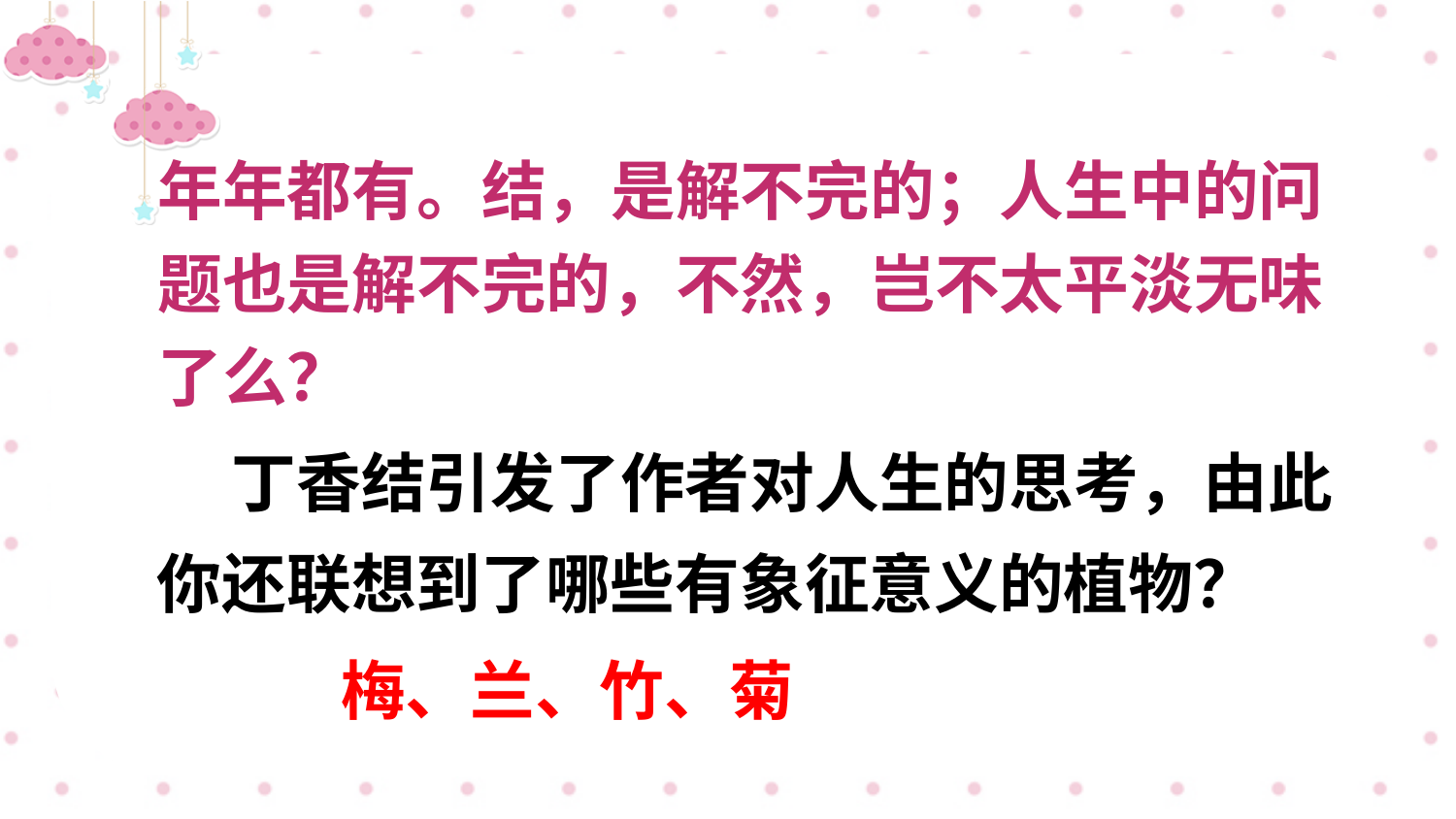

年年都有。结，是解不完的；人生中的问题也是解不完的，不然，岂不太平淡无味了么？
    丁香结引发了作者对人生的思考，由此你还联想到了哪些有象征意义的植物？
梅、兰、竹、菊